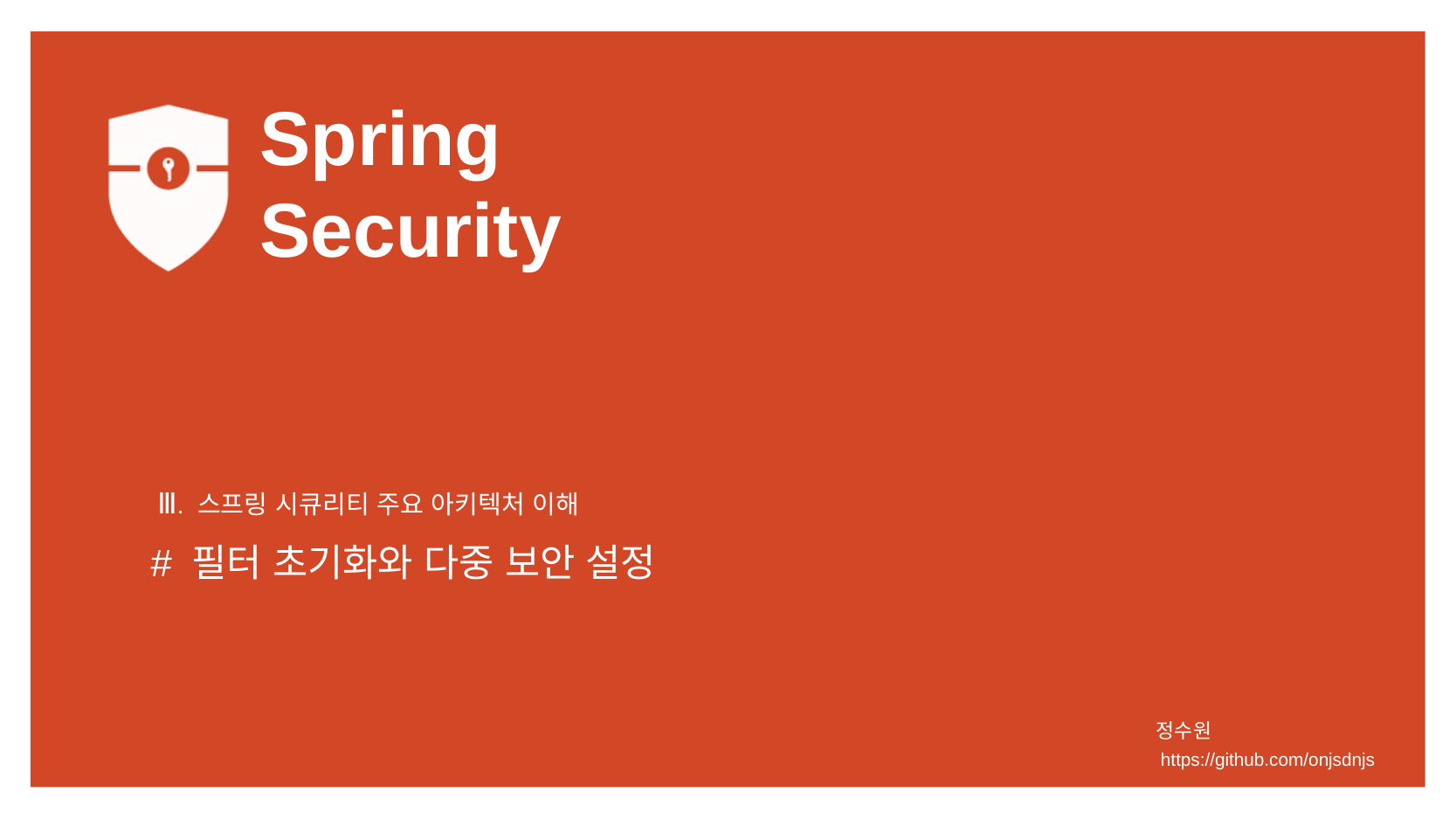

Ⅲ. 스프링 시큐리티 주요 아키텍처 이해
# 필터 초기화와 다중 보안 설정